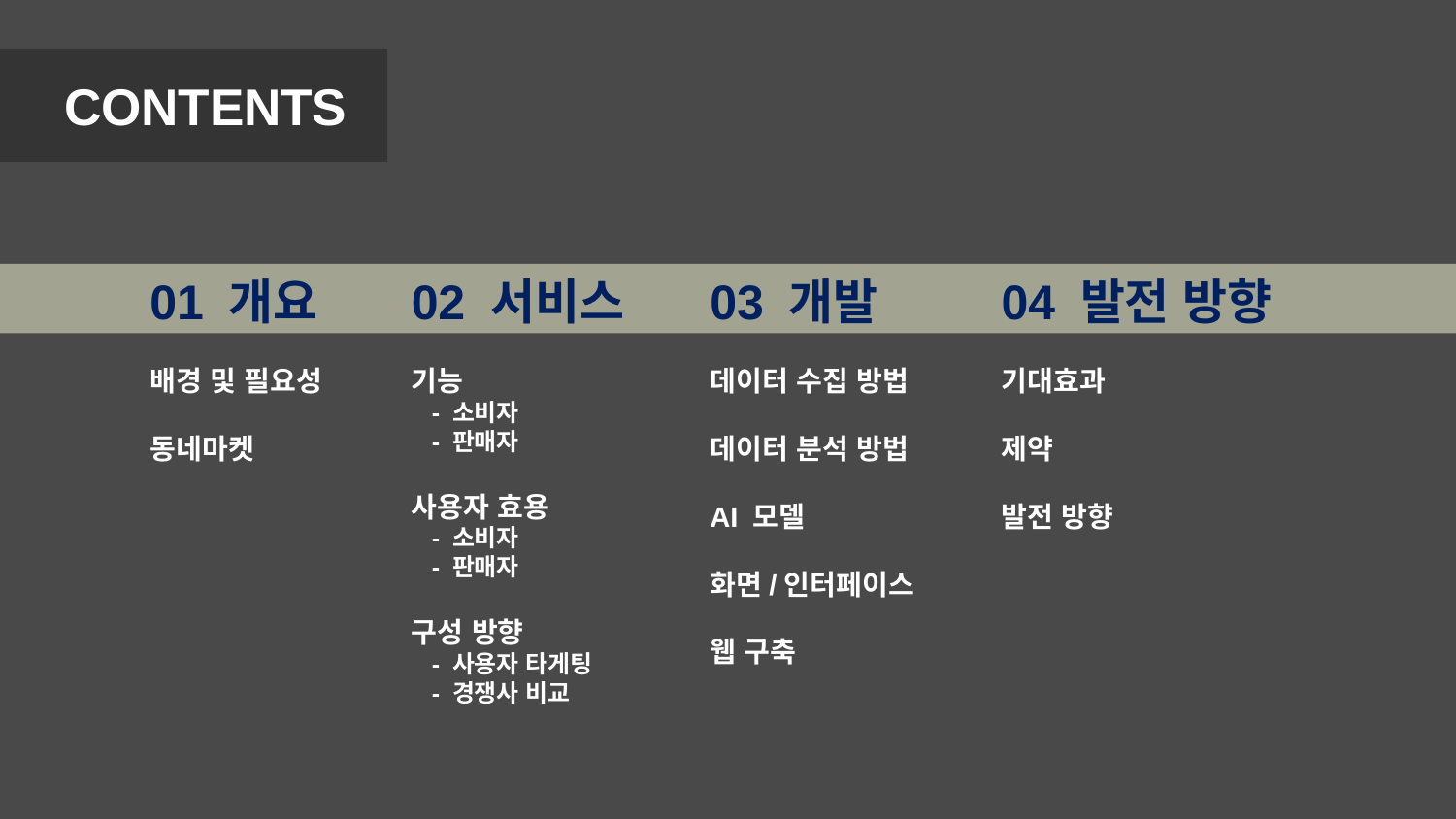

# CONTENTS

01 개요

배경 및 필요성

동네마켓
03 개발

데이터 수집 방법

데이터 분석 방법

AI 모델

화면/인터페이스

웹 구축
04 발전 방향

기대효과

제약

발전 방향
02 서비스

기능
   - 소비자
   - 판매자

사용자 효용
   - 소비자
   - 판매자

구성 방향
   - 사용자 타게팅
   - 경쟁사 비교